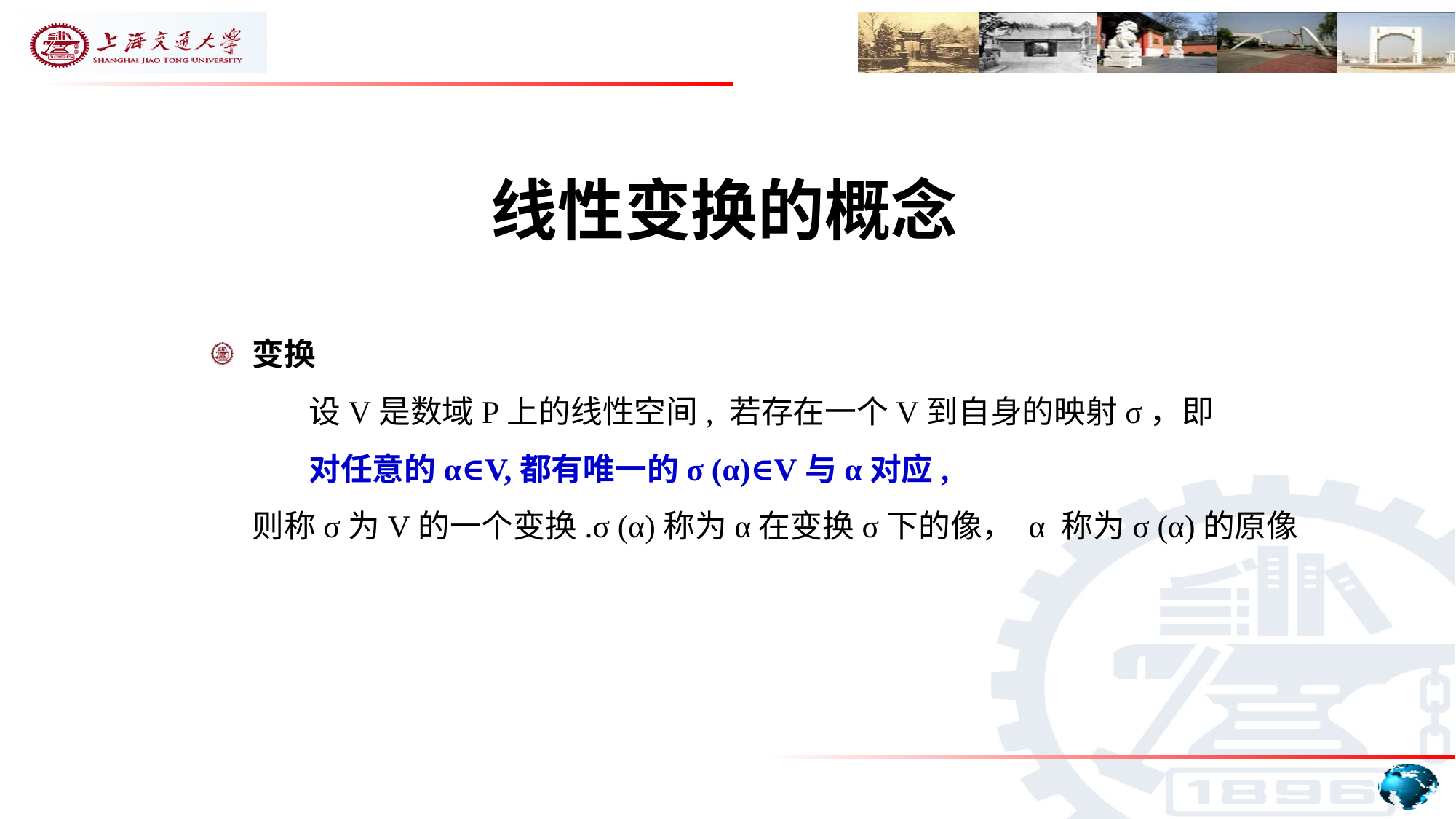

# 线性变换的概念
变换
        设V是数域P上的线性空间, 若存在一个V到自身的映射σ，即
        对任意的α∈V,都有唯一的σ (α)∈V与α对应,
则称σ为V的一个变换.σ (α)称为α在变换σ下的像， α 称为σ (α)的原像